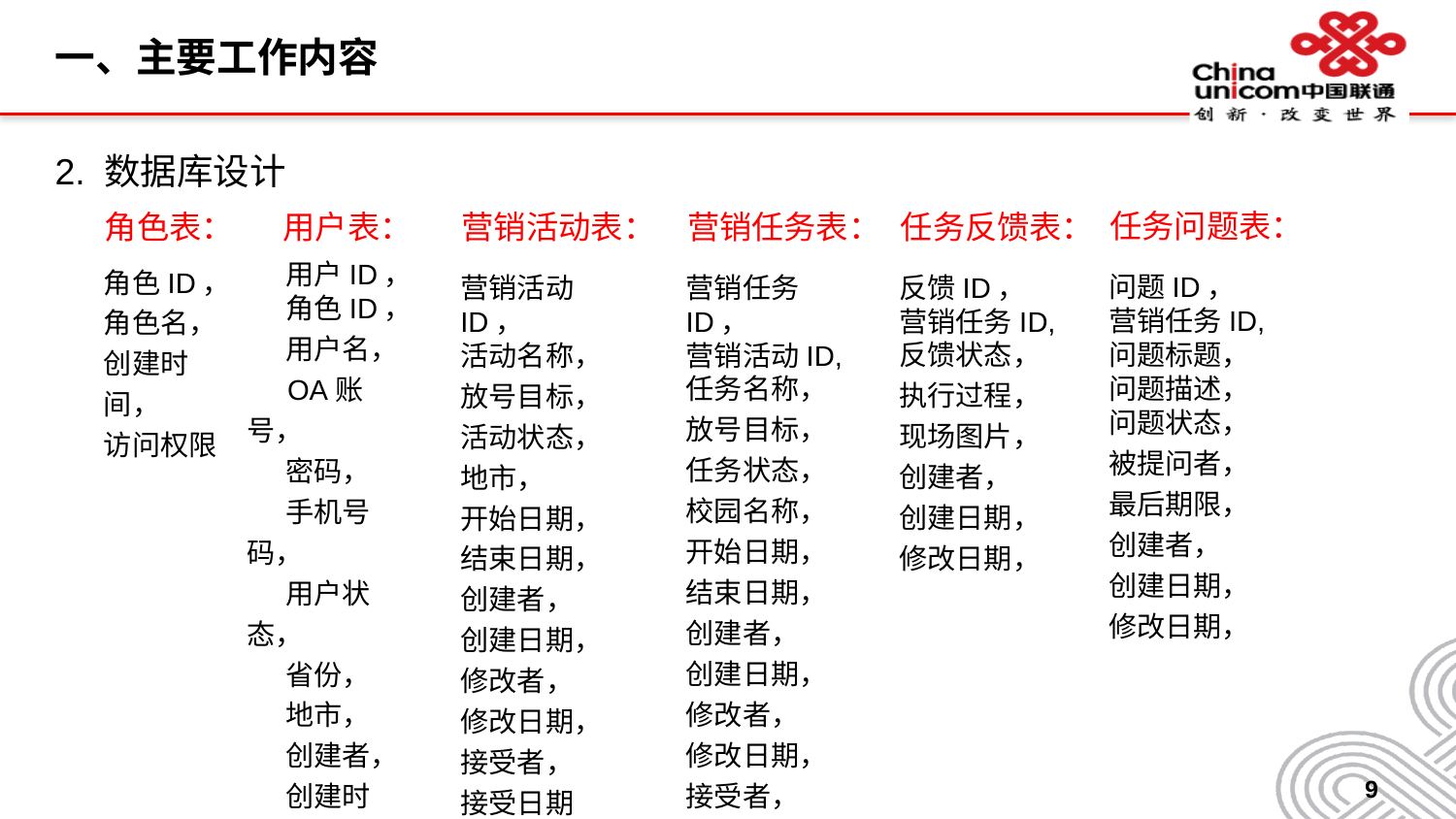

# 一、主要工作内容
2. 数据库设计
任务问题表：
问题ID，
营销任务ID,
问题标题，
问题描述，
问题状态，
被提问者，
最后期限，
创建者，
创建日期，
修改日期，
任务反馈表：
反馈ID，
营销任务ID,
反馈状态，
执行过程，
现场图片，
创建者，
创建日期，
修改日期，
角色表：
角色ID，
角色名，
创建时间，
访问权限
用户表：
     用户ID，
     角色ID，
     用户名，
     OA账号，
     密码，
     手机号码，
     用户状态，
     省份，
     地市，
     创建者，
     创建时间，
     修改者，
     修改时间

营销任务表：
营销任务ID，
营销活动ID,
任务名称，
放号目标，
任务状态，
校园名称，
开始日期，
结束日期，
创建者，
创建日期，
修改者，
修改日期，
接受者，
接受日期

营销活动表：
营销活动ID，
活动名称，
放号目标，
活动状态，
地市，
开始日期，
结束日期，
创建者，
创建日期，
修改者，
修改日期，
接受者，
接受日期

9